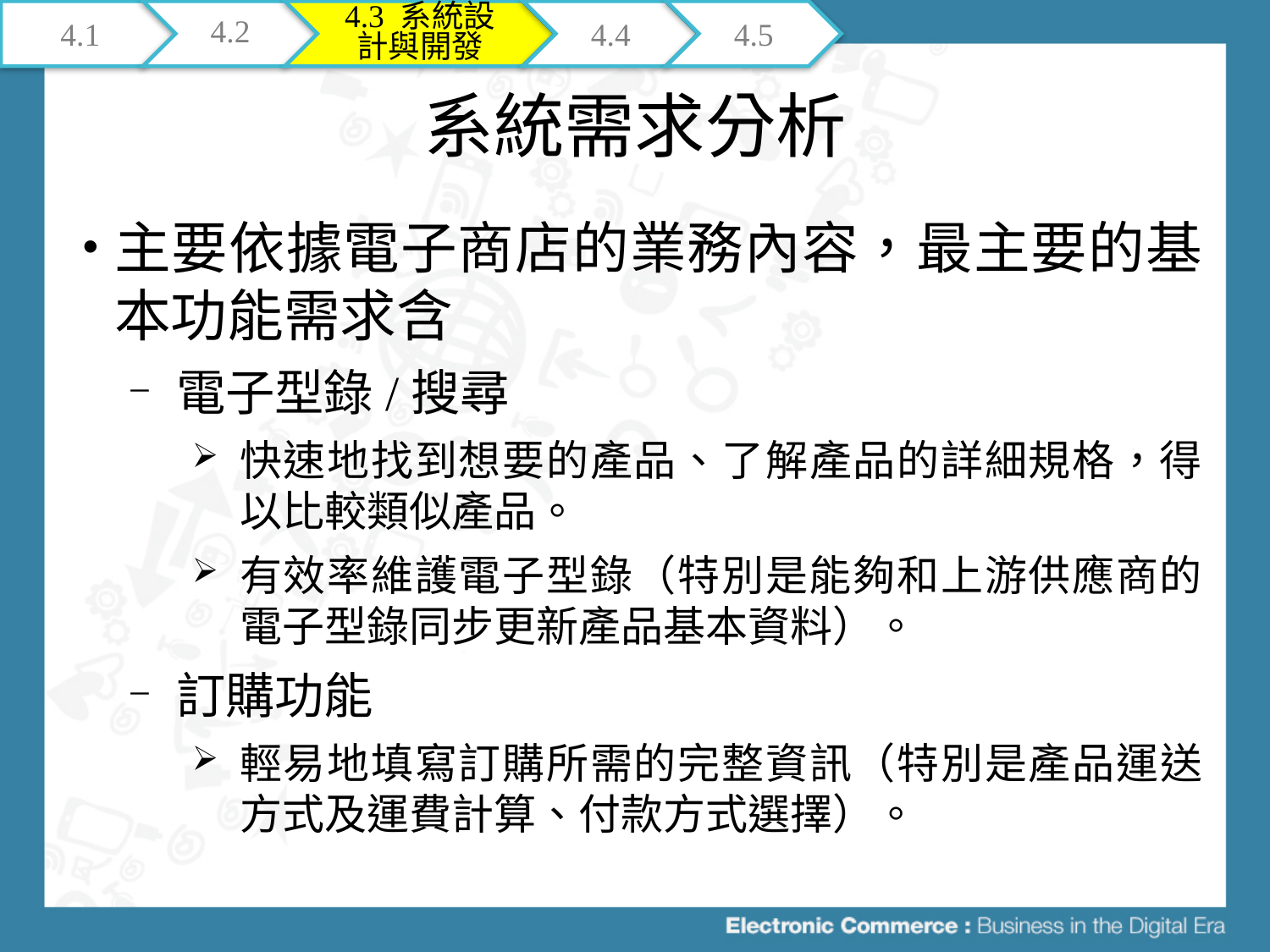

4.1
4.2
4.3 系統設計與開發
4.4
4.5
# 系統需求分析
主要依據電子商店的業務內容，最主要的基本功能需求含
電子型錄/搜尋
快速地找到想要的產品、了解產品的詳細規格，得以比較類似產品。
有效率維護電子型錄（特別是能夠和上游供應商的電子型錄同步更新產品基本資料）。
訂購功能
輕易地填寫訂購所需的完整資訊（特別是產品運送方式及運費計算、付款方式選擇）。